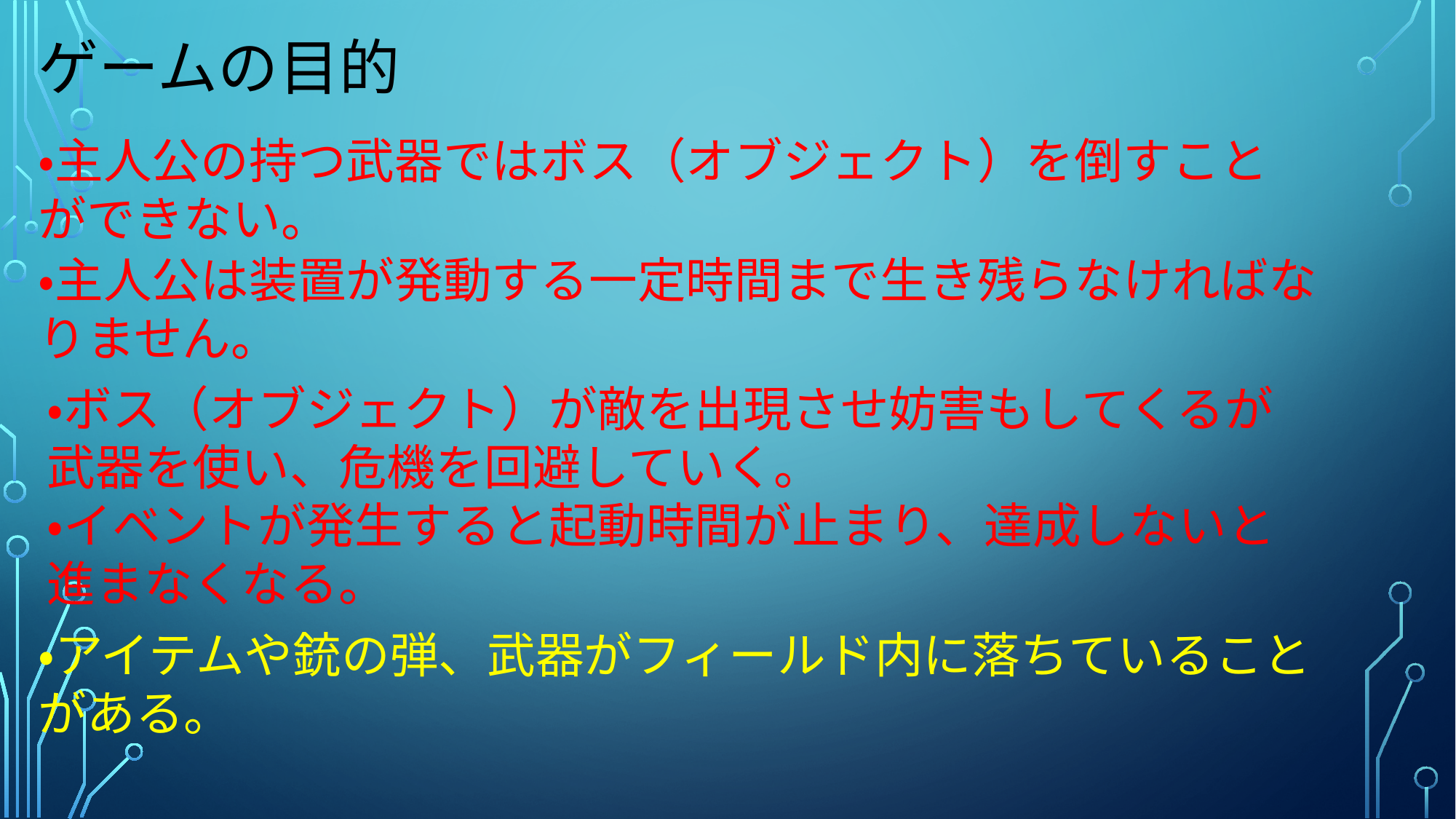

ゲームの目的
・主人公の持つ武器ではボス（オブジェクト）を倒すことができない。
・主人公は装置が発動する一定時間まで生き残らなければなりません。
・ボス（オブジェクト）が敵を出現させ妨害もしてくるが
武器を使い、危機を回避していく。
・イベントが発生すると起動時間が止まり、達成しないと
進まなくなる。
・アイテムや銃の弾、武器がフィールド内に落ちていることがある。